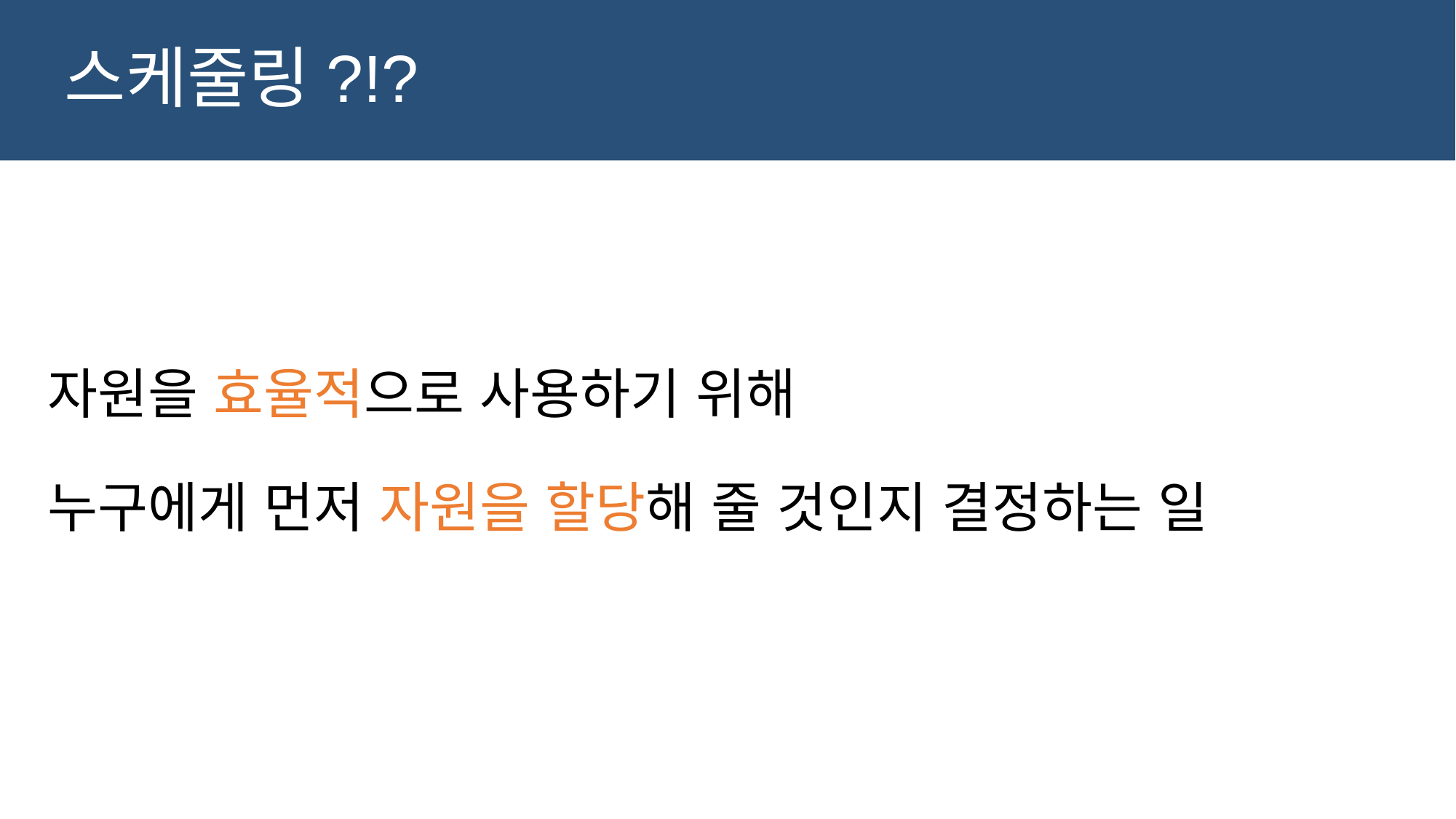

# 스케줄링?!?
자원을 효율적으로 사용하기 위해
누구에게 먼저 자원을 할당해 줄 것인지 결정하는 일